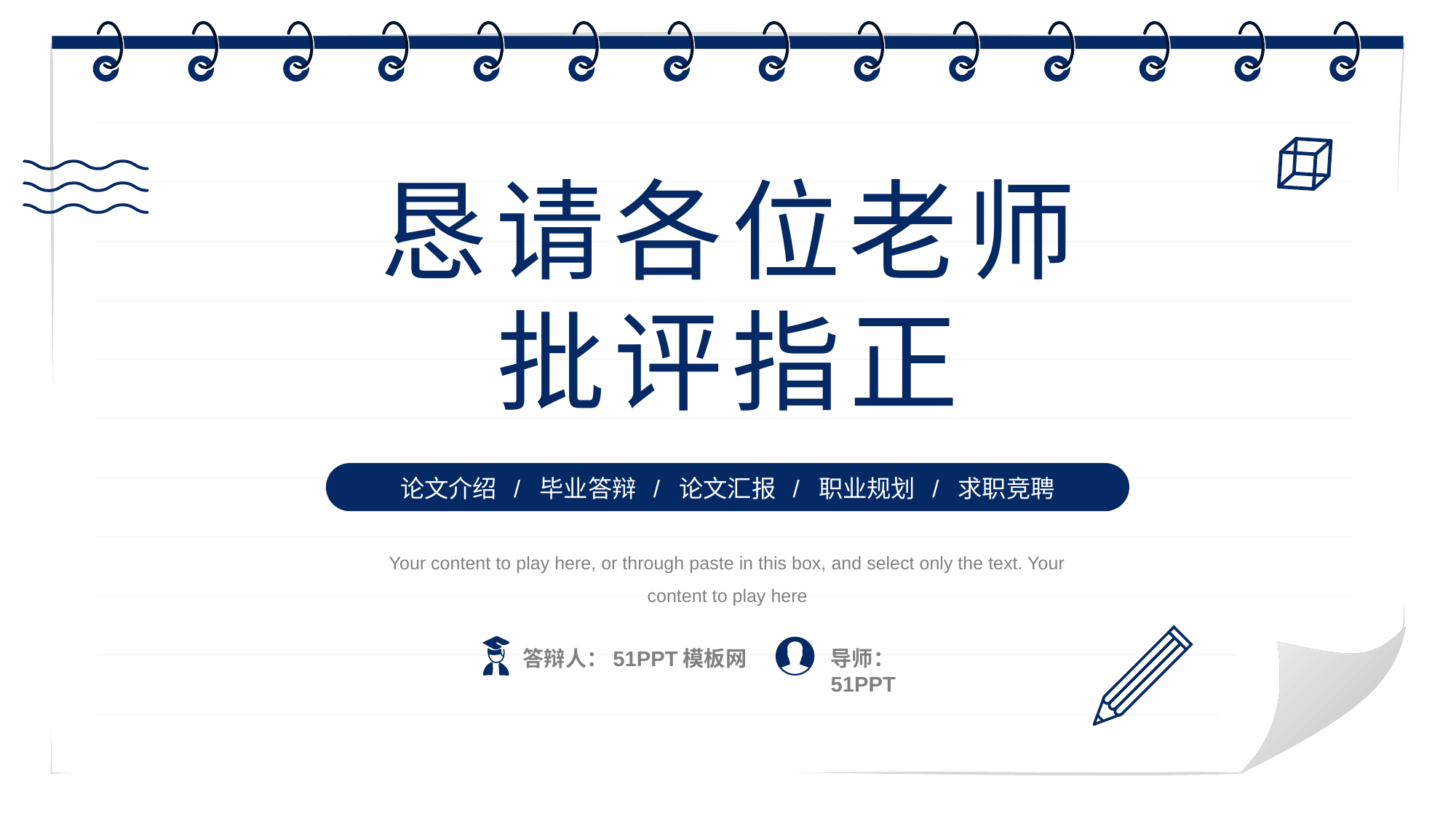

恳请各位老师
批评指正

论文介绍  /  毕业答辩  /  论文汇报  /  职业规划  /  求职竞聘
Your content to play here, or through paste in this box, and select only the text. Your content to play here

答辩人：51PPT模板网
导师：51PPT